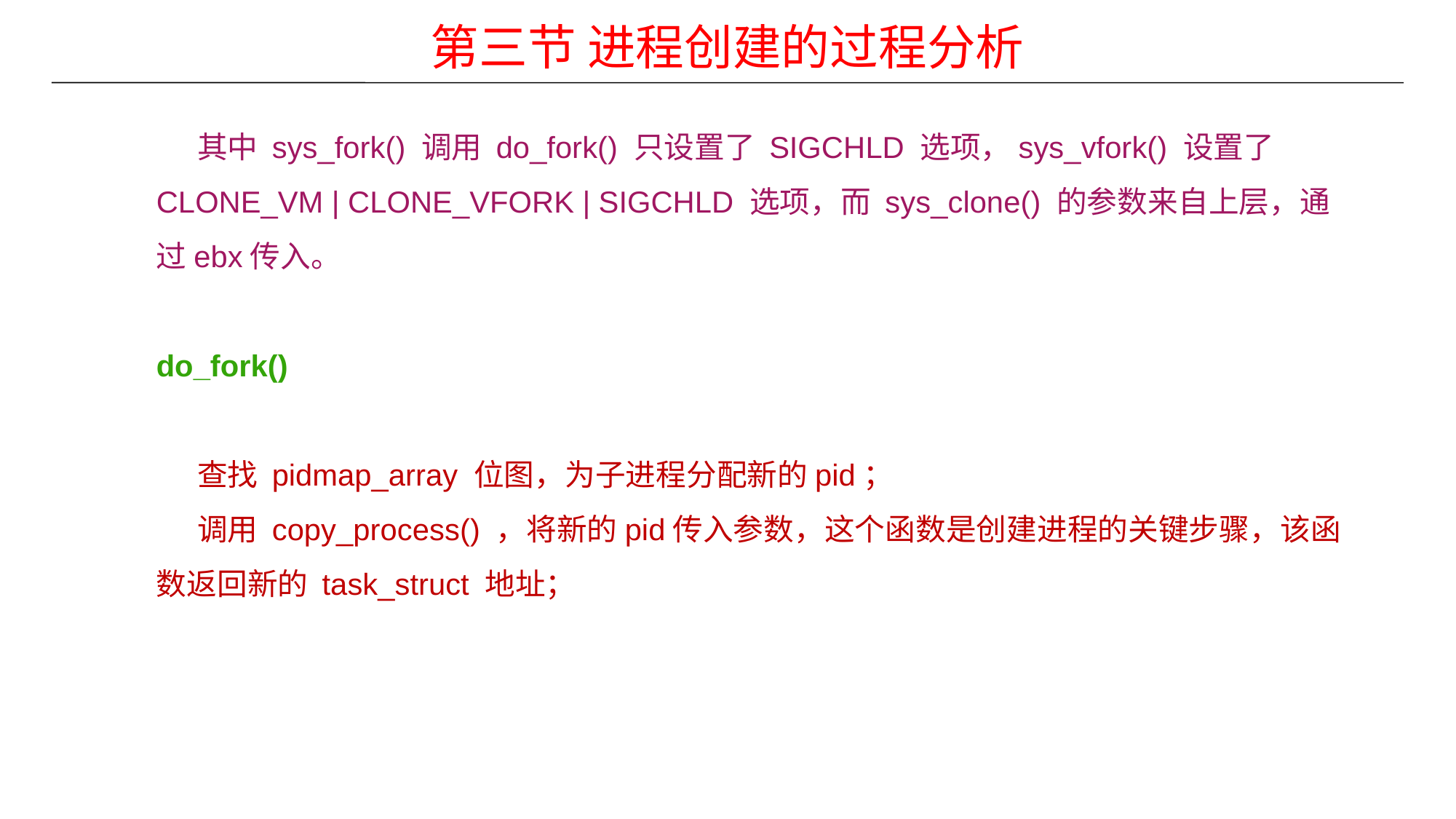

第三节 进程创建的过程分析

     其中 sys_fork() 调用 do_fork() 只设置了 SIGCHLD 选项，sys_vfork() 设置了 CLONE_VM | CLONE_VFORK | SIGCHLD 选项，而 sys_clone() 的参数来自上层，通过ebx传入。

do_fork()

     查找 pidmap_array 位图，为子进程分配新的pid；
     调用 copy_process() ，将新的pid传入参数，这个函数是创建进程的关键步骤，该函数返回新的 task_struct 地址；